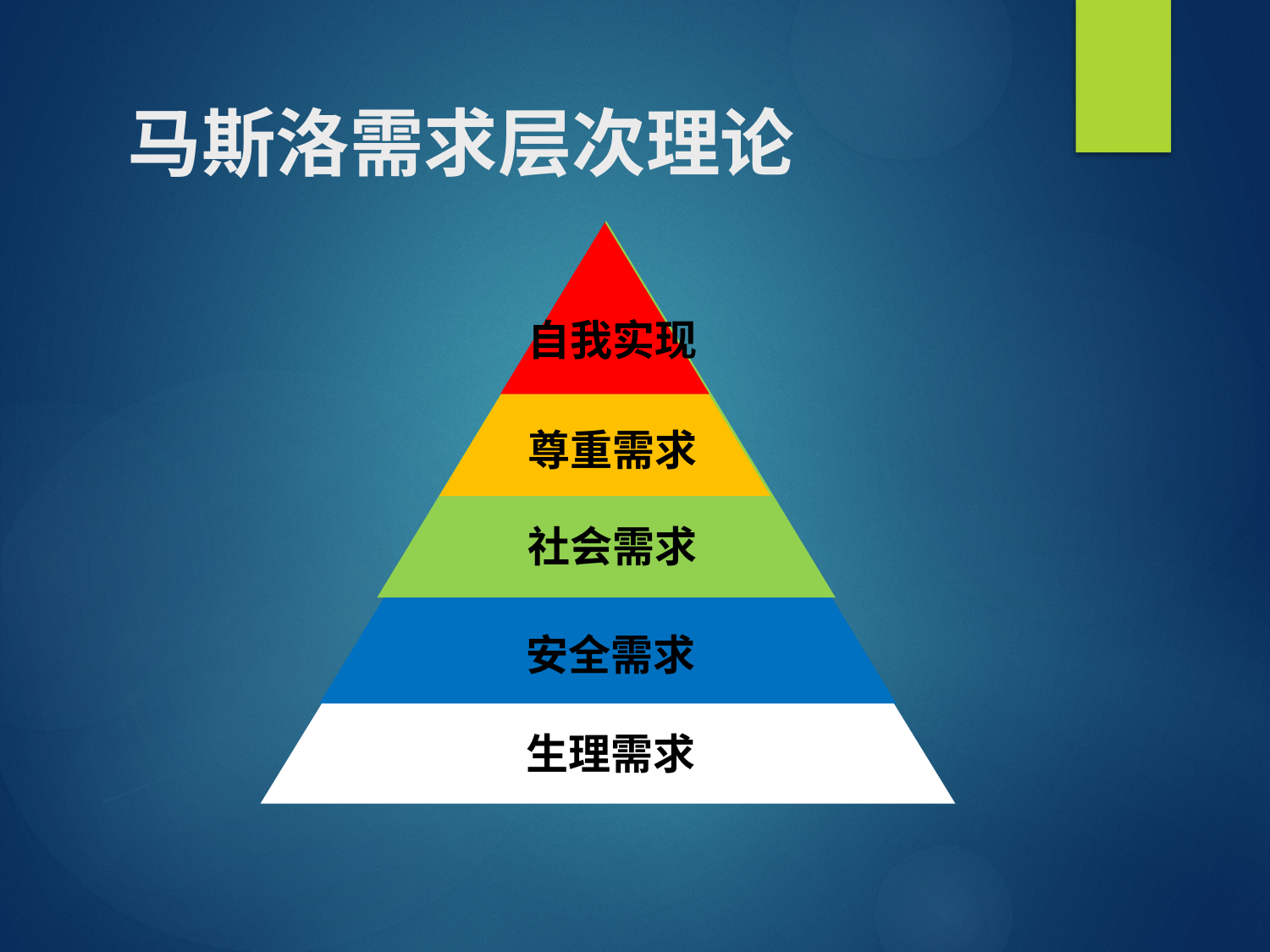

# 马斯洛需求层次理论

自我实现
尊重需求
社会需求
安全需求
生理需求